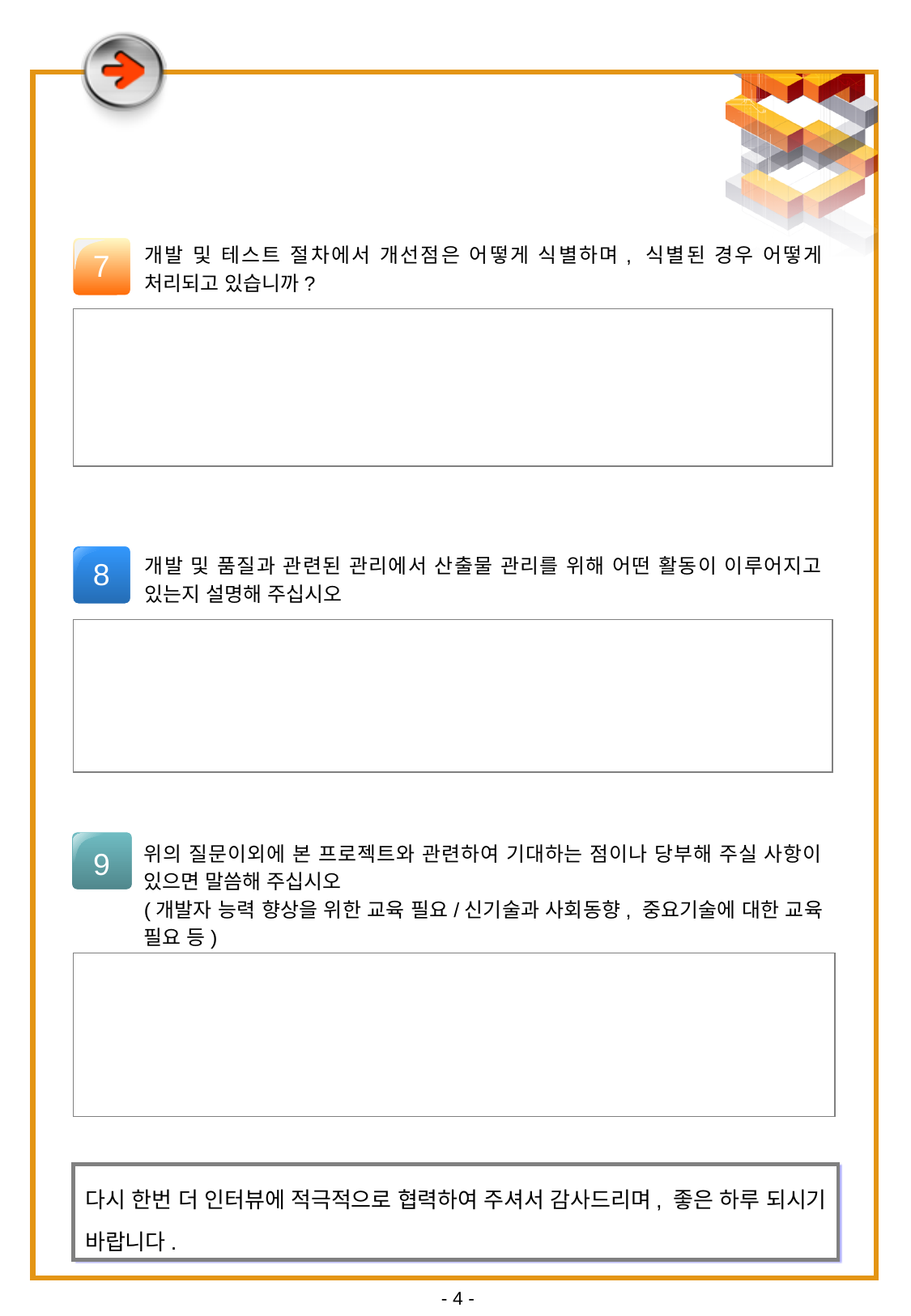

개발 및 테스트 절차에서 개선점은 어떻게 식별하며, 식별된 경우 어떻게 처리되고 있습니까?

7

8
개발 및 품질과 관련된 관리에서 산출물 관리를 위해 어떤 활동이 이루어지고 있는지 설명해 주십시오

9
위의 질문이외에 본 프로젝트와 관련하여 기대하는 점이나 당부해 주실 사항이 있으면 말씀해 주십시오
(개발자 능력 향상을 위한 교육 필요/신기술과 사회동향, 중요기술에 대한 교육 필요 등)

다시 한번 더 인터뷰에 적극적으로 협력하여 주셔서 감사드리며, 좋은 하루 되시기 바랍니다.

- 4 -